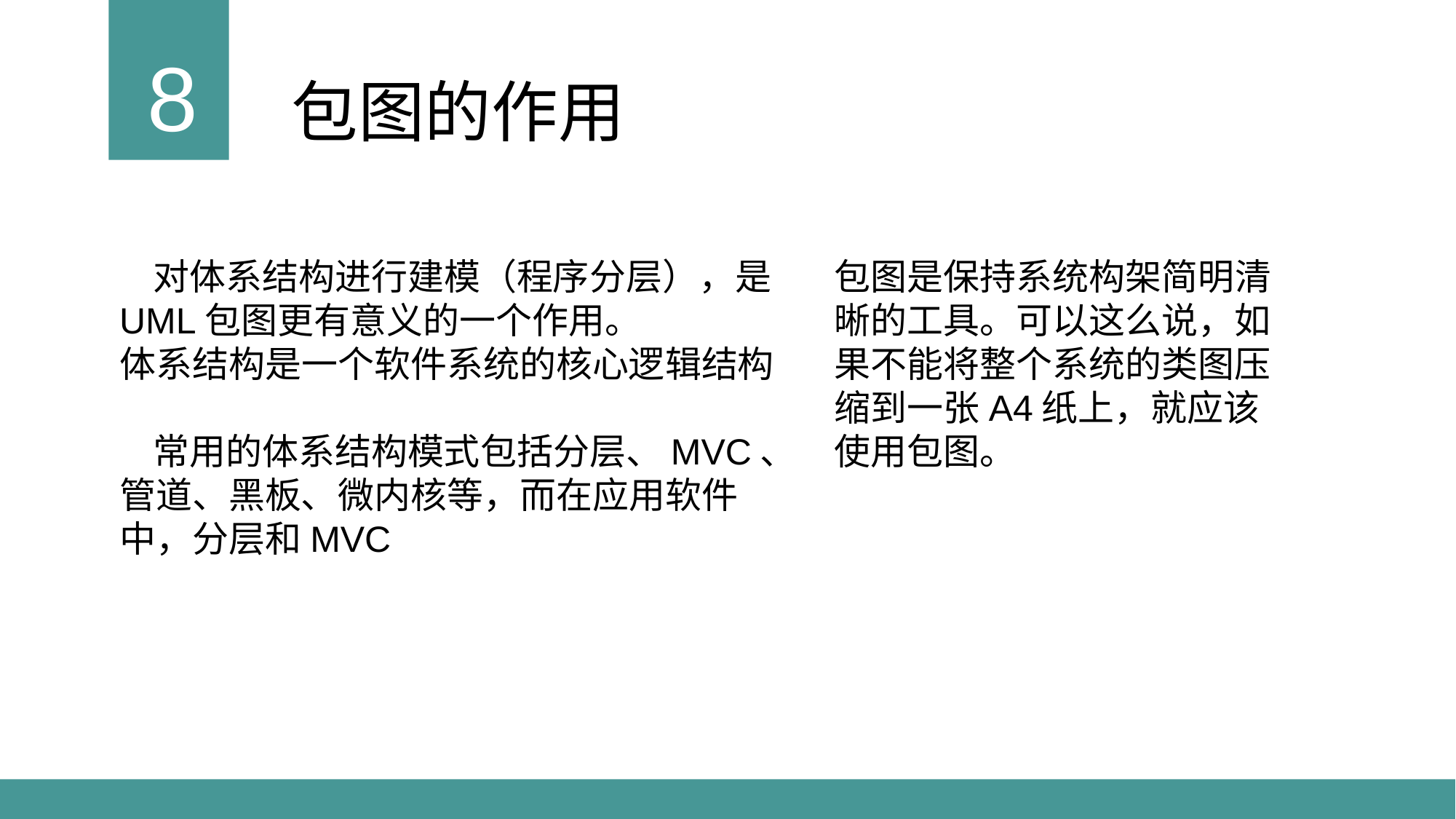

8
包图的作用
   对体系结构进行建模（程序分层），是UML包图更有意义的一个作用。
体系结构是一个软件系统的核心逻辑结构

   常用的体系结构模式包括分层、MVC、管道、黑板、微内核等，而在应用软件中，分层和MVC
包图是保持系统构架简明清晰的工具。可以这么说，如果不能将整个系统的类图压缩到一张A4纸上，就应该使用包图。